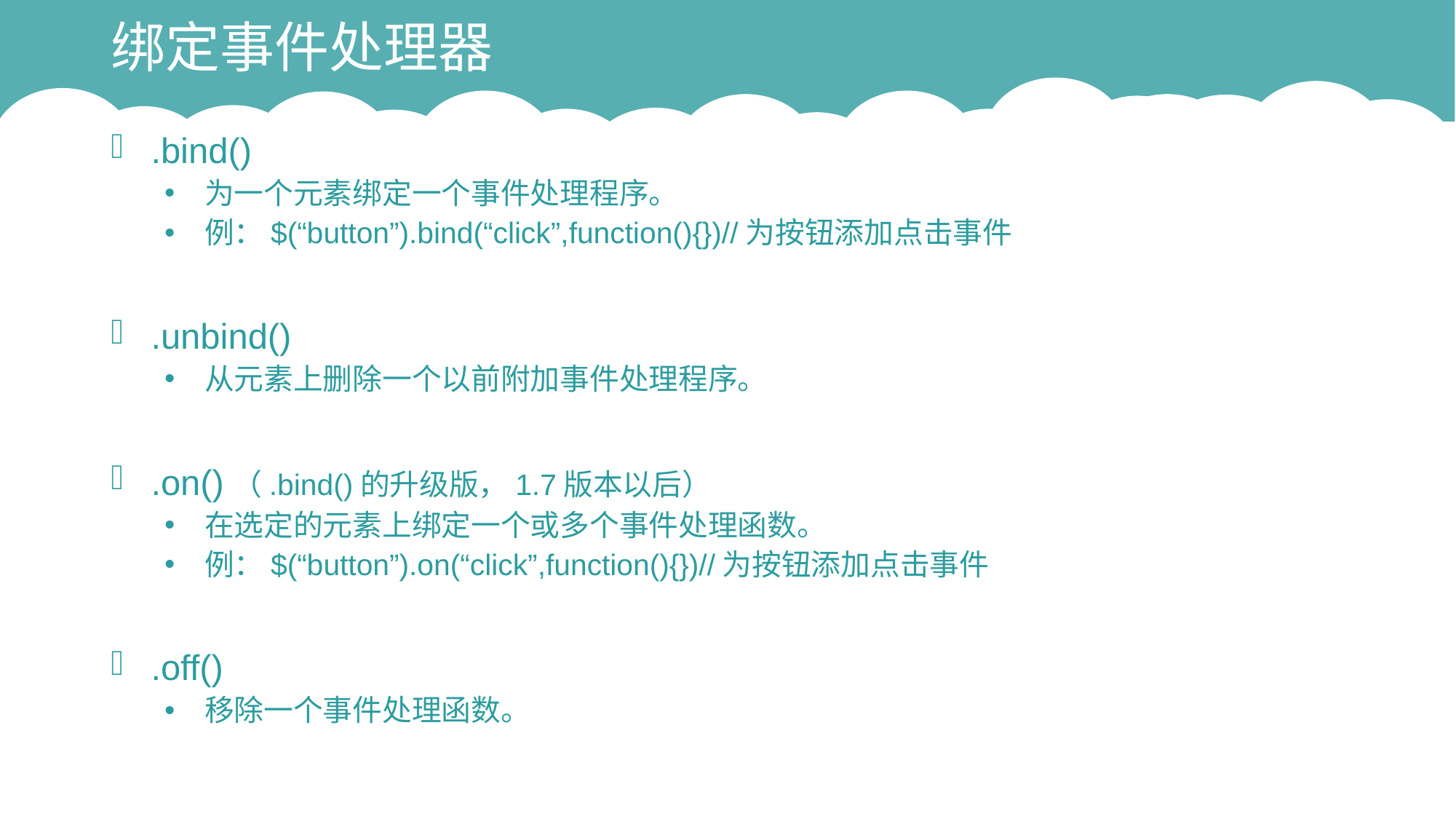

# 绑定事件处理器
.bind()
为一个元素绑定一个事件处理程序。
例：$(“button”).bind(“click”,function(){})//为按钮添加点击事件

.unbind()
从元素上删除一个以前附加事件处理程序。

.on()（.bind()的升级版，1.7版本以后）
在选定的元素上绑定一个或多个事件处理函数。
例：$(“button”).on(“click”,function(){})//为按钮添加点击事件

.off()
移除一个事件处理函数。